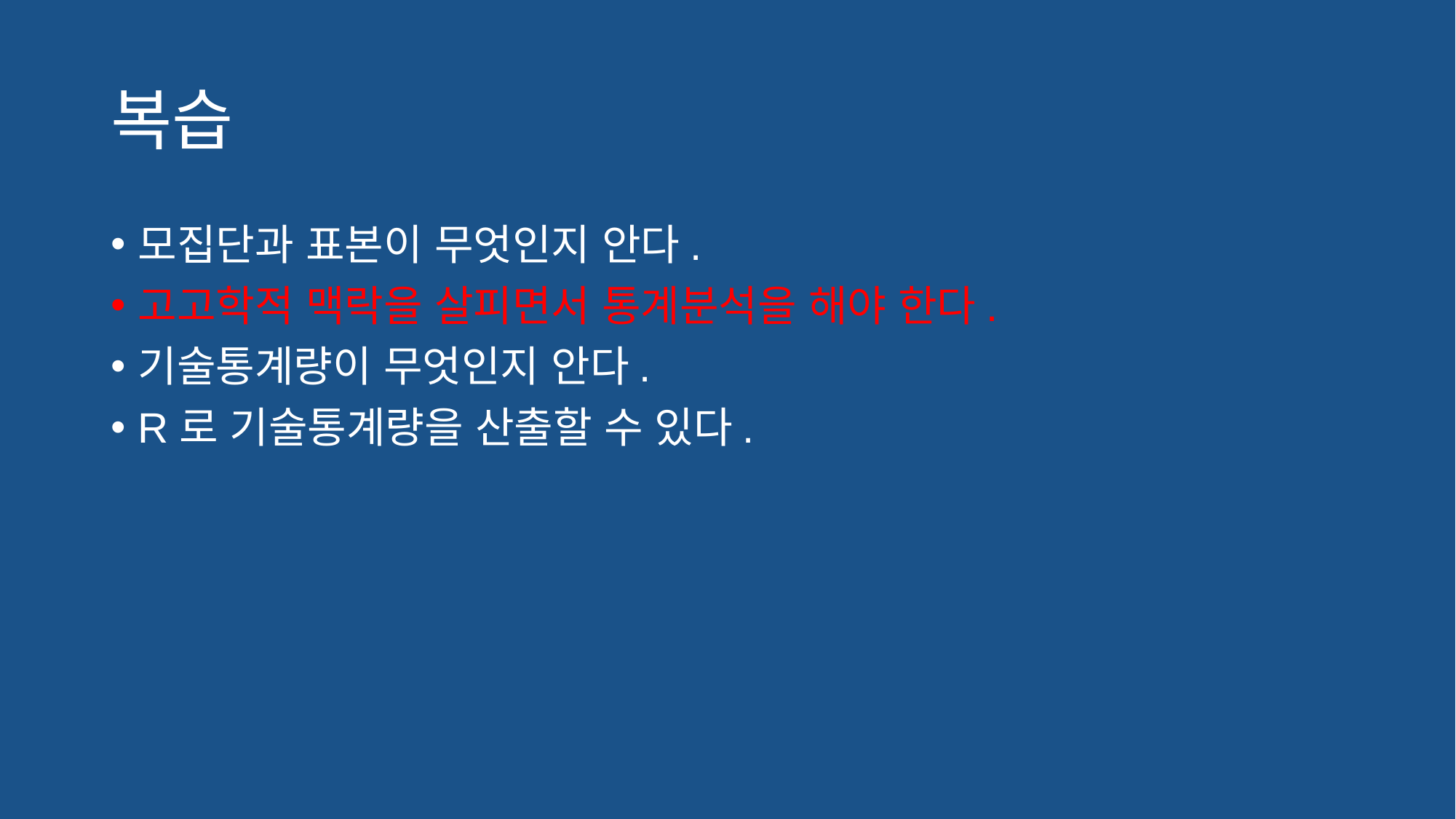

# 복습
모집단과 표본이 무엇인지 안다.
고고학적 맥락을 살피면서 통계분석을 해야 한다.
기술통계량이 무엇인지 안다.
R로 기술통계량을 산출할 수 있다.